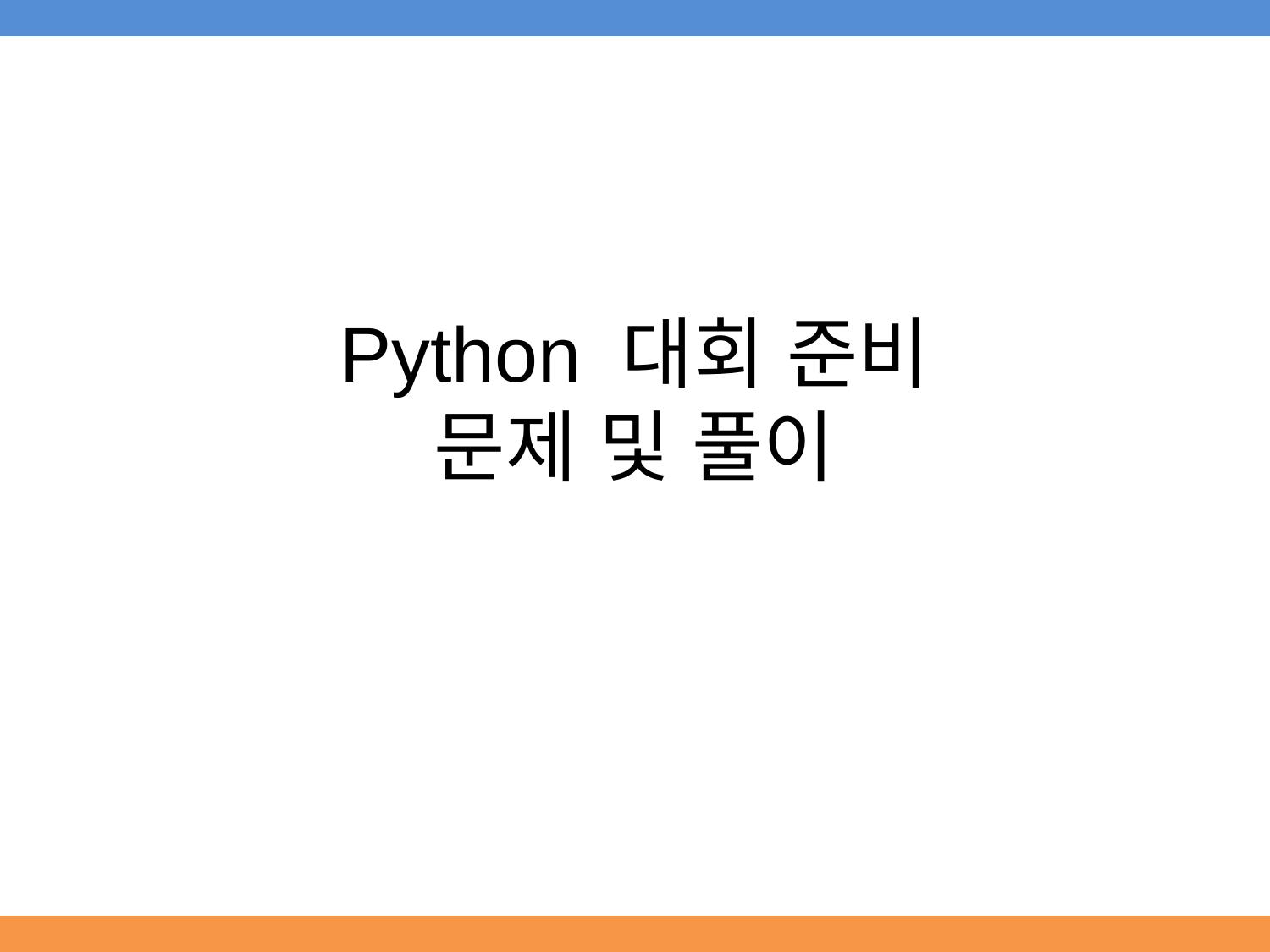

# Python 대회 준비 문제 및 풀이